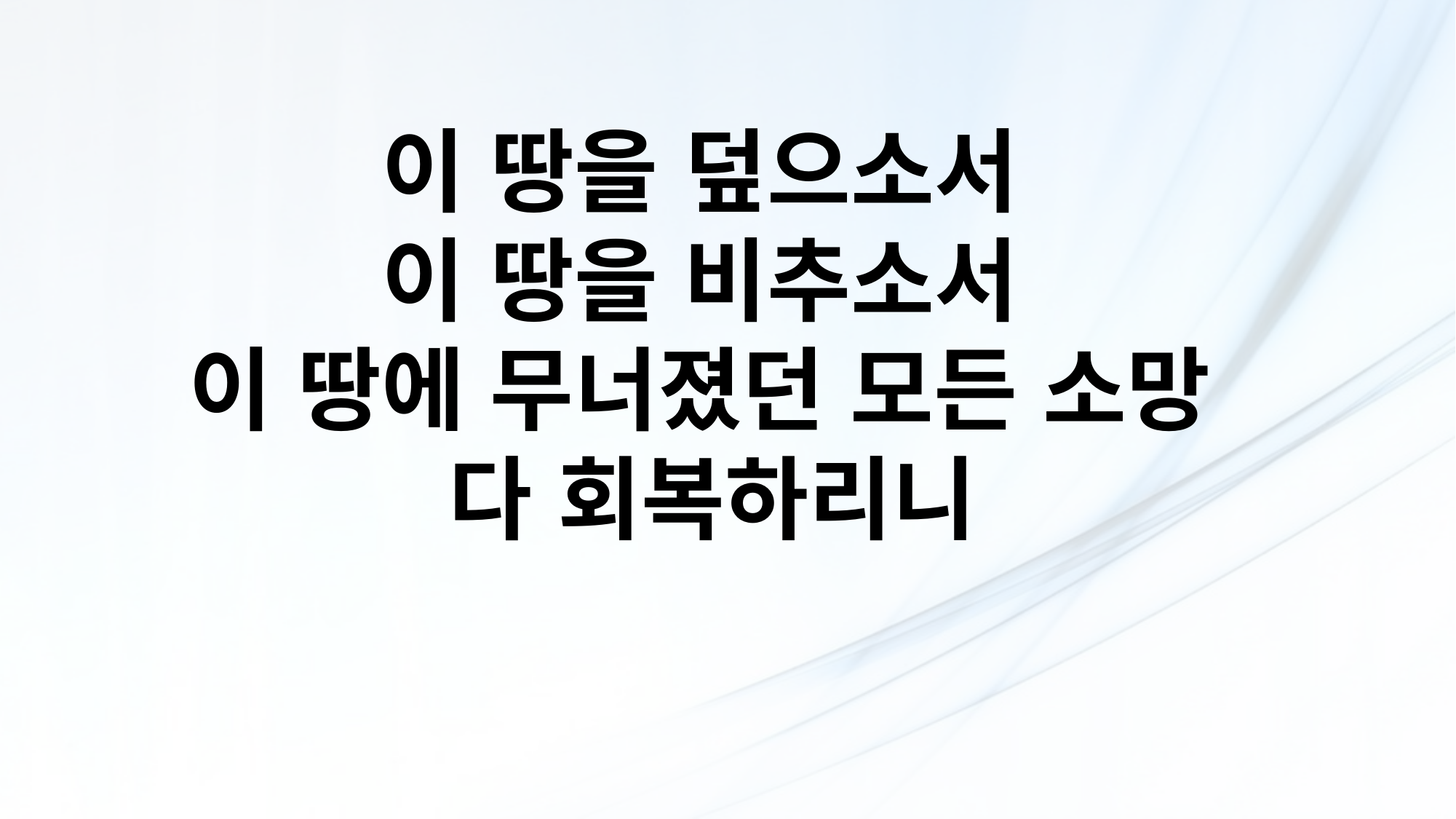

이 땅을 덮으소서
이 땅을 비추소서
이 땅에 무너졌던 모든 소망
다 회복하리니